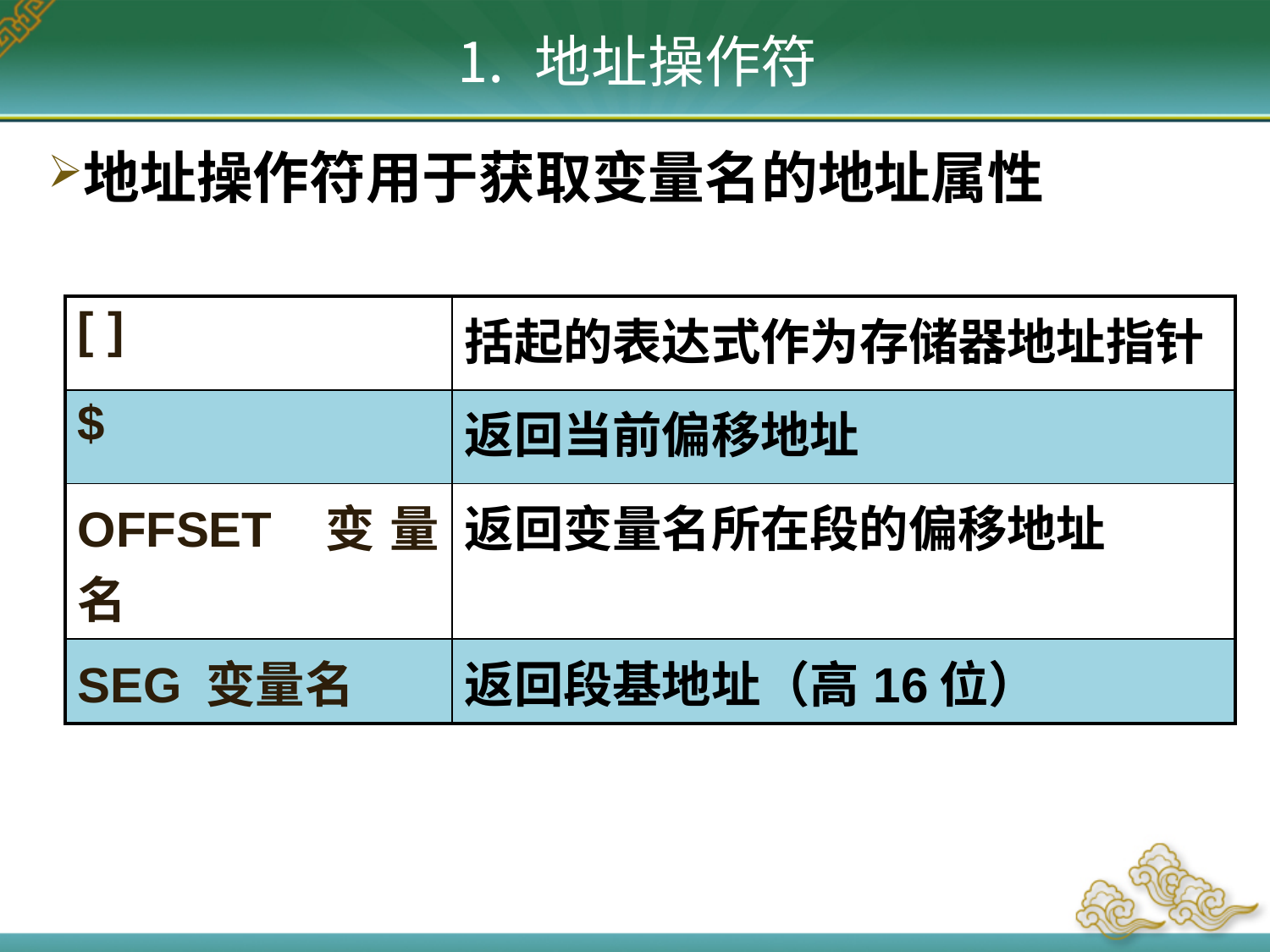

# ⒈ 地址操作符
地址操作符用于获取变量名的地址属性
| [ ] | 括起的表达式作为存储器地址指针 |
| --- | --- |
| $ | 返回当前偏移地址 |
| OFFSET 变量名 | 返回变量名所在段的偏移地址 |
| SEG 变量名 | 返回段基地址（高16位） |